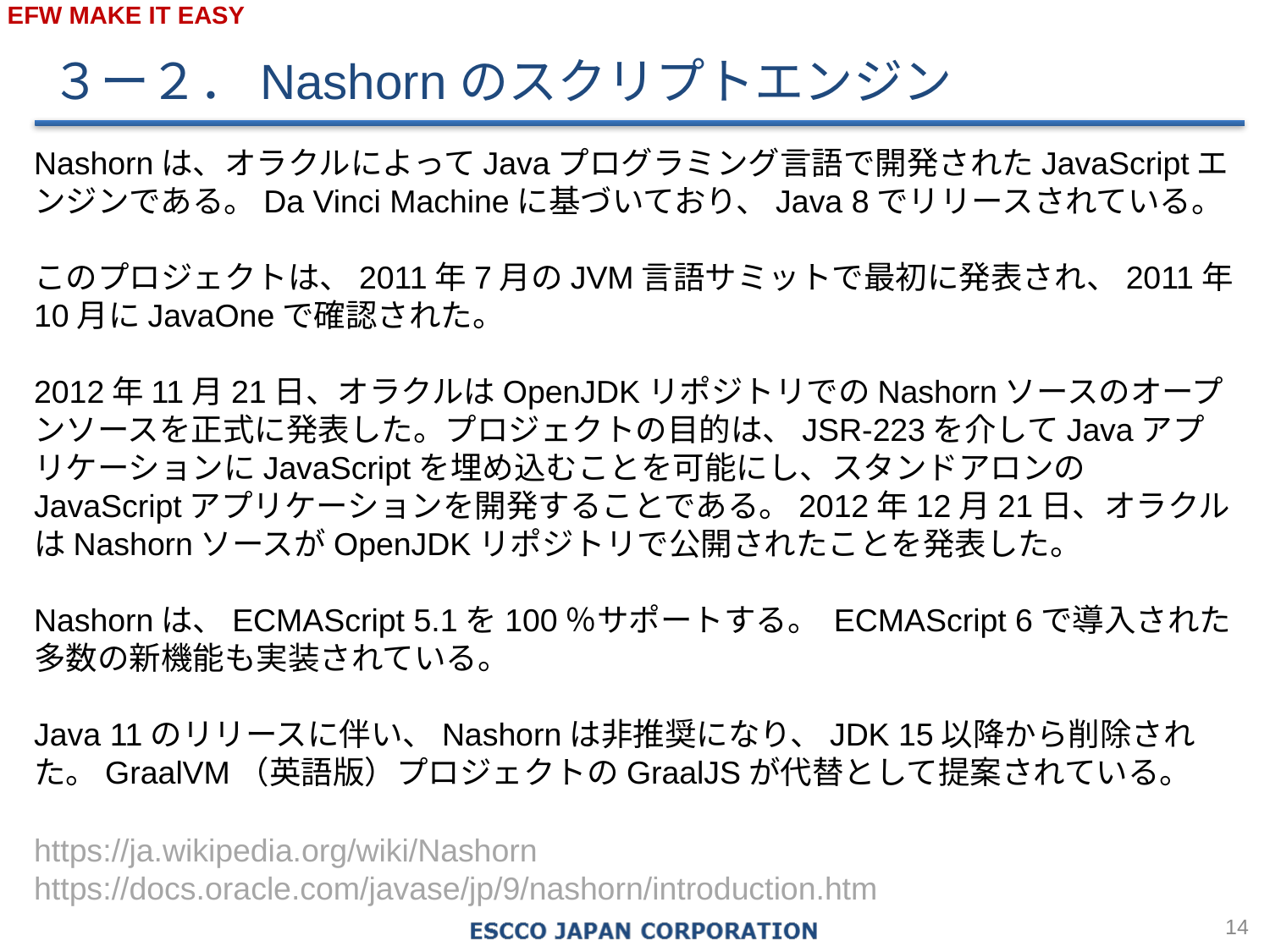

３ー２．Nashornのスクリプトエンジン
Nashornは、オラクルによってJavaプログラミング言語で開発されたJavaScriptエンジンである。Da Vinci Machineに基づいており、Java 8でリリースされている。

このプロジェクトは、2011年7月のJVM言語サミットで最初に発表され、2011年10月にJavaOneで確認された。

2012年11月21日、オラクルはOpenJDKリポジトリでのNashornソースのオープンソースを正式に発表した。プロジェクトの目的は、JSR-223を介してJavaアプリケーションにJavaScriptを埋め込むことを可能にし、スタンドアロンのJavaScriptアプリケーションを開発することである。2012年12月21日、オラクルはNashornソースがOpenJDKリポジトリで公開されたことを発表した。

Nashornは、ECMAScript 5.1を100％サポートする。 ECMAScript 6で導入された多数の新機能も実装されている。

Java 11のリリースに伴い、Nashornは非推奨になり、JDK 15以降から削除された。GraalVM（英語版）プロジェクトのGraalJSが代替として提案されている。
https://ja.wikipedia.org/wiki/Nashorn
https://docs.oracle.com/javase/jp/9/nashorn/introduction.htm
14